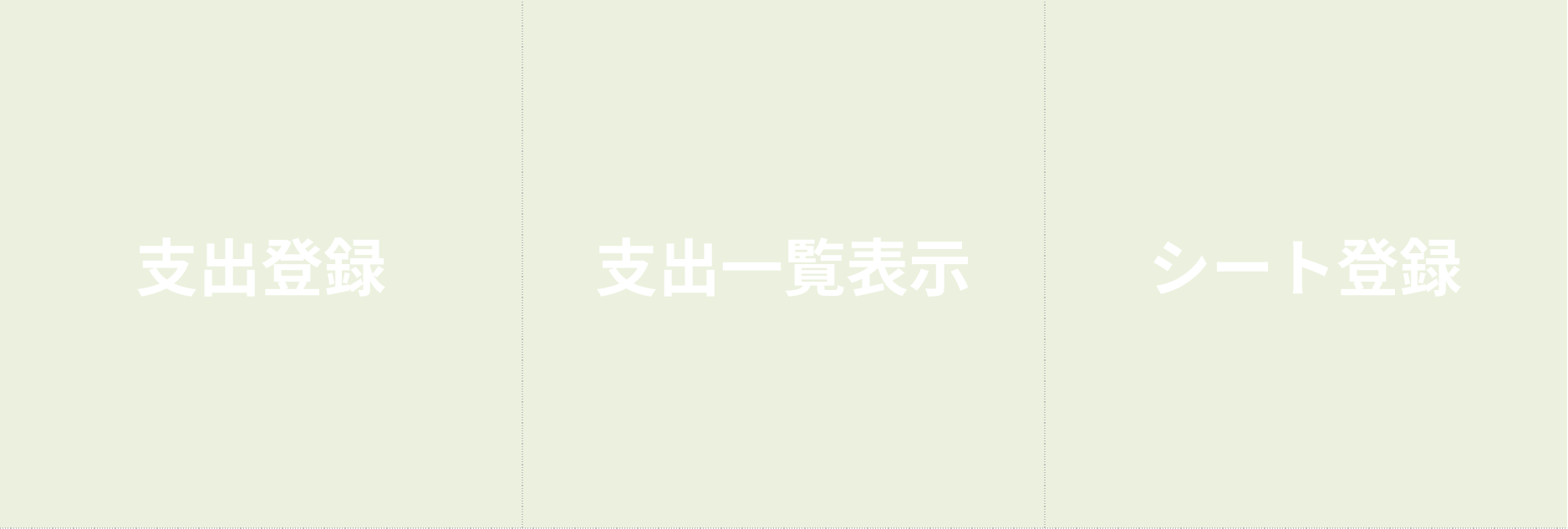

| 支出登録 | 支出一覧表示 | シート登録 |
| --- | --- | --- |